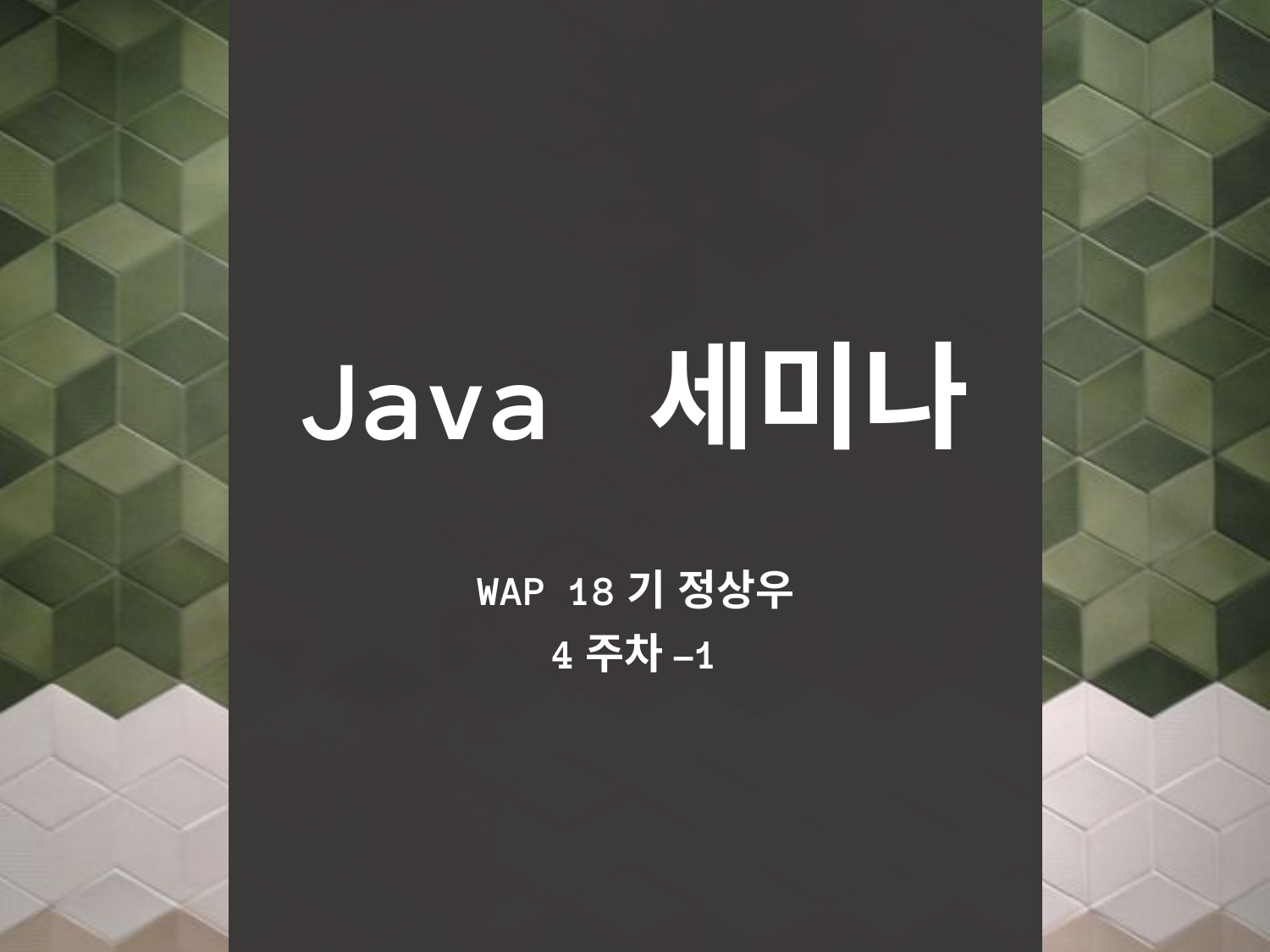

# Java 세미나
WAP 18기 정상우
4주차-1